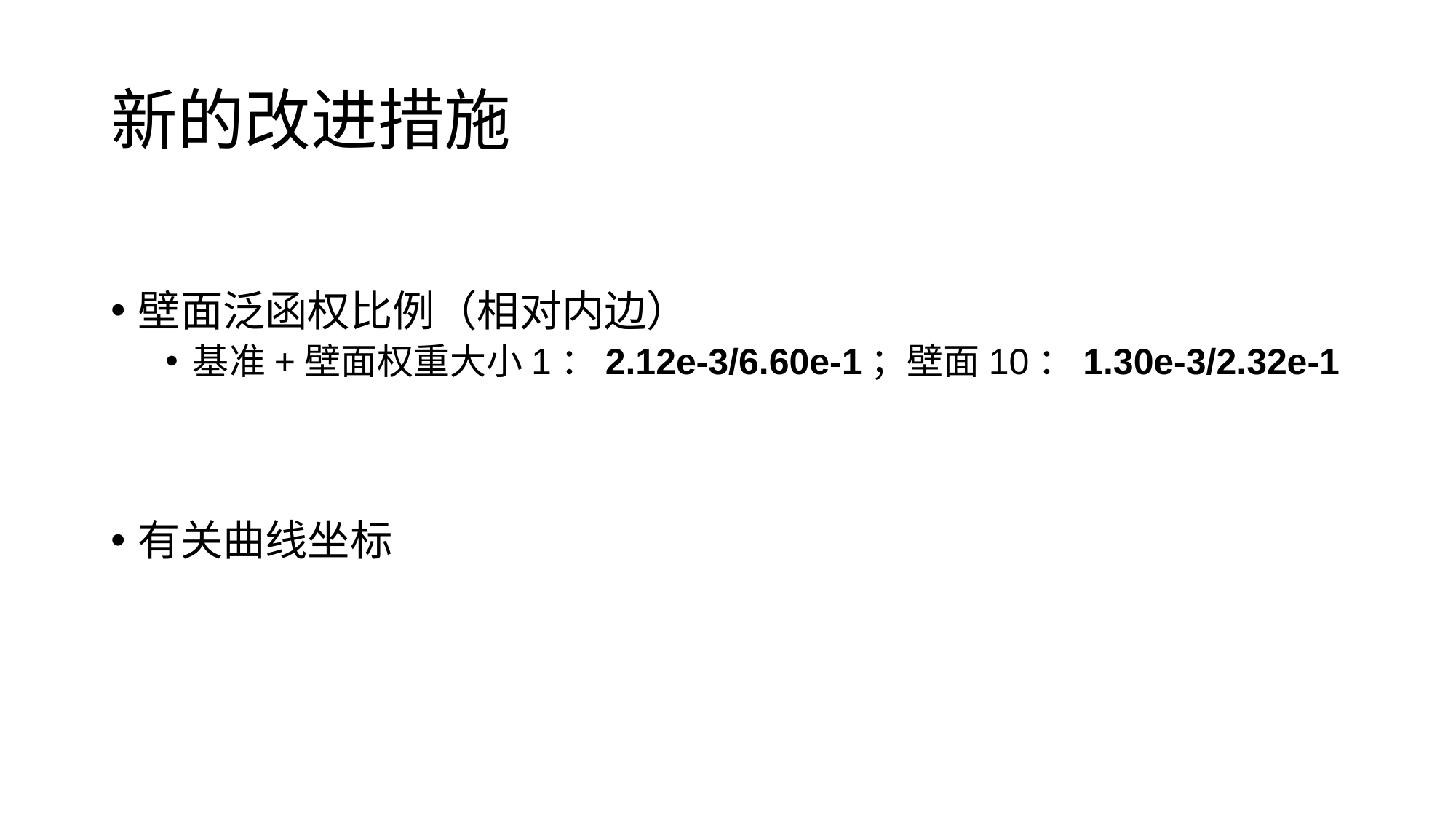

# 新的改进措施

壁面泛函权比例（相对内边）
基准+壁面权重大小1：2.12e-3/6.60e-1；壁面10：1.30e-3/2.32e-1

有关曲线坐标